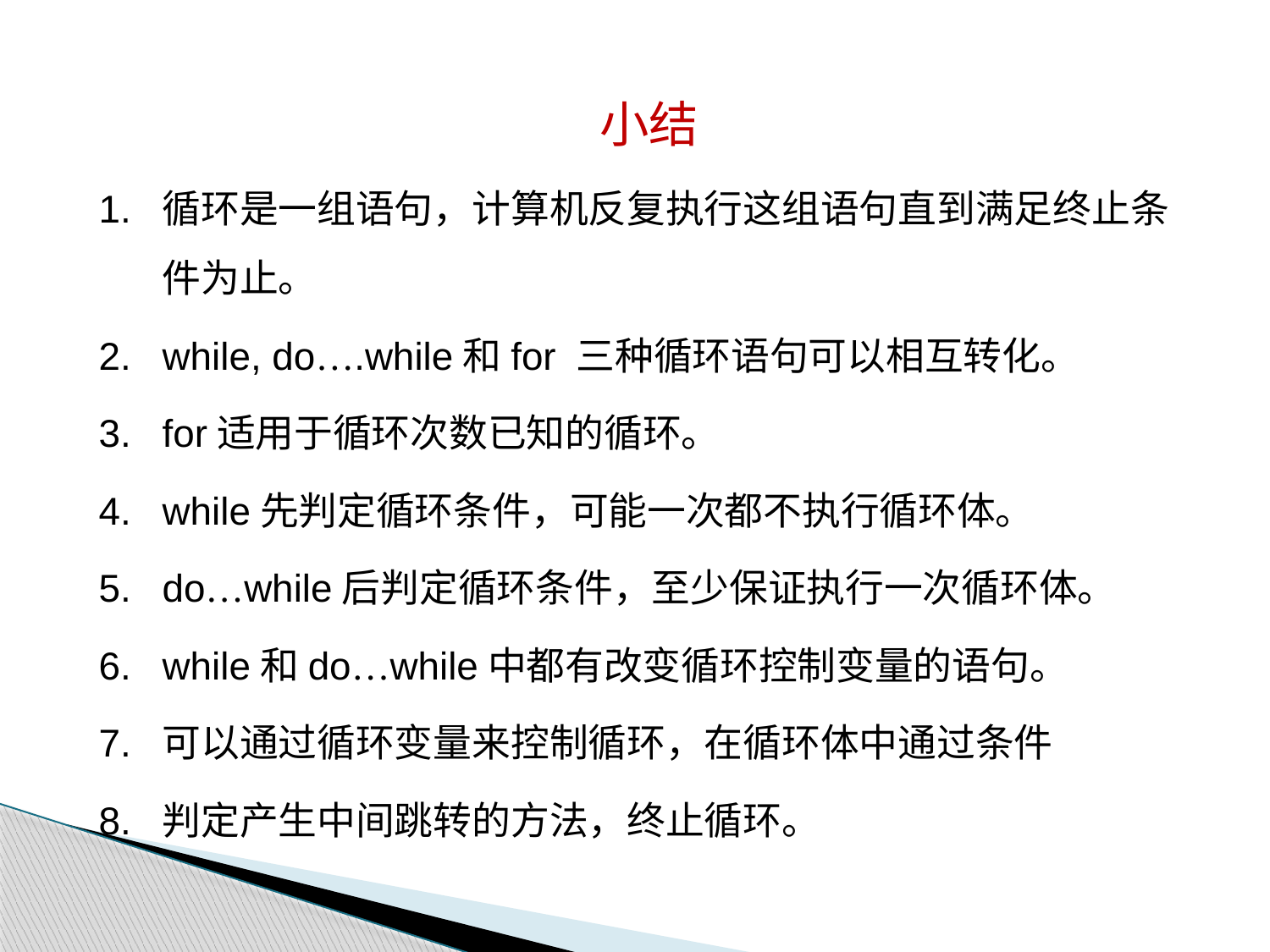

小结
循环是一组语句，计算机反复执行这组语句直到满足终止条件为止。
while, do….while和for 三种循环语句可以相互转化。
for适用于循环次数已知的循环。
while先判定循环条件，可能一次都不执行循环体。
do…while后判定循环条件，至少保证执行一次循环体。
while和do…while中都有改变循环控制变量的语句。
可以通过循环变量来控制循环，在循环体中通过条件
判定产生中间跳转的方法，终止循环。